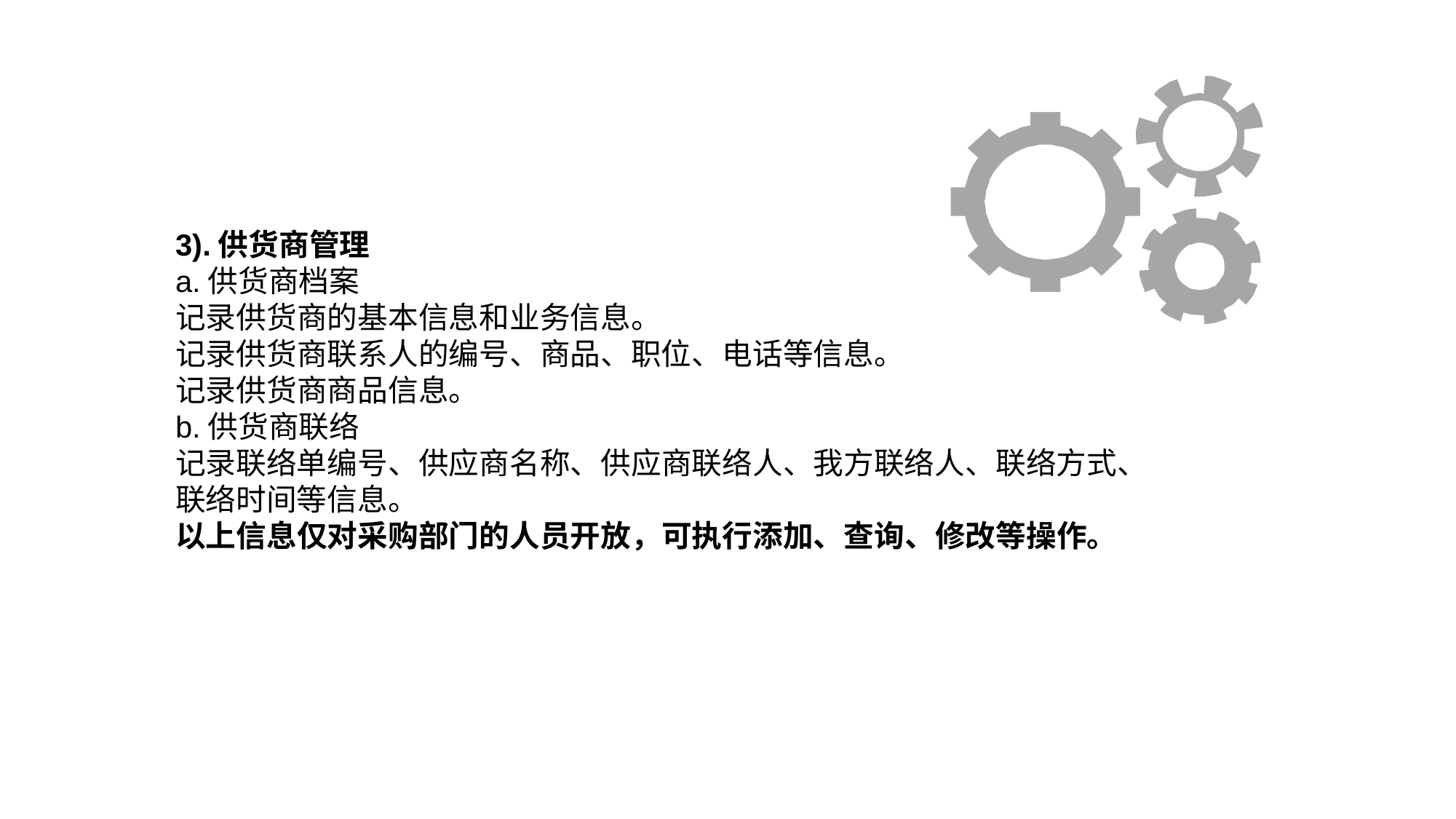

3).供货商管理
a.供货商档案
记录供货商的基本信息和业务信息。
记录供货商联系人的编号、商品、职位、电话等信息。
记录供货商商品信息。
b.供货商联络
记录联络单编号、供应商名称、供应商联络人、我方联络人、联络方式、联络时间等信息。
以上信息仅对采购部门的人员开放，可执行添加、查询、修改等操作。